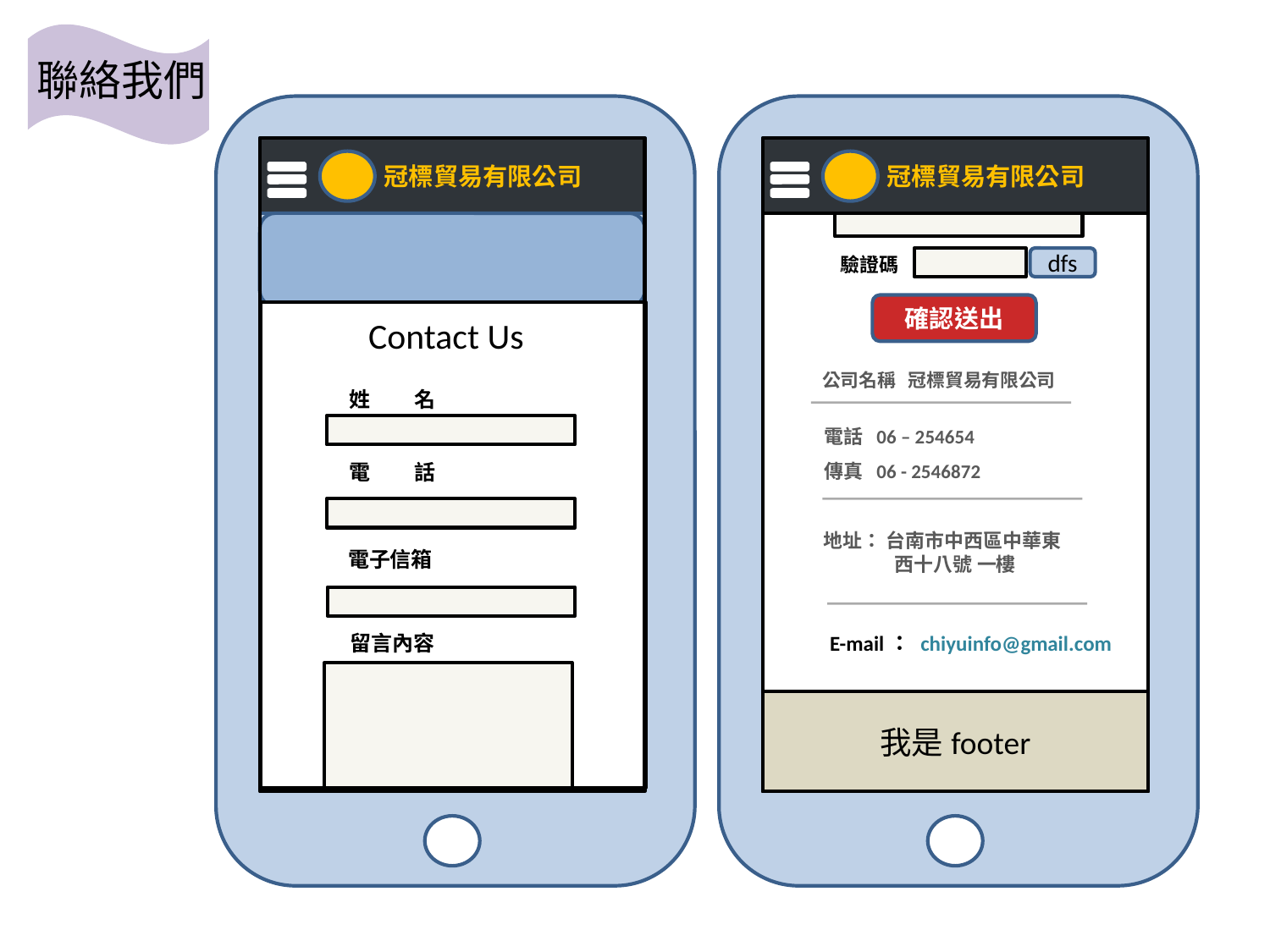

聯絡我們

冠標貿易有限公司
冠標貿易有限公司

驗證碼
dfs

確認送出

Contact Us
公司名稱   冠標貿易有限公司

姓         名
電話  06 – 254654
傳真  06 - 2546872

電         話

地址： 台南市中西區中華東
               西十八號 一樓
電子信箱

E-mail： chiyuinfo@gmail.com
留言內容

我是footer